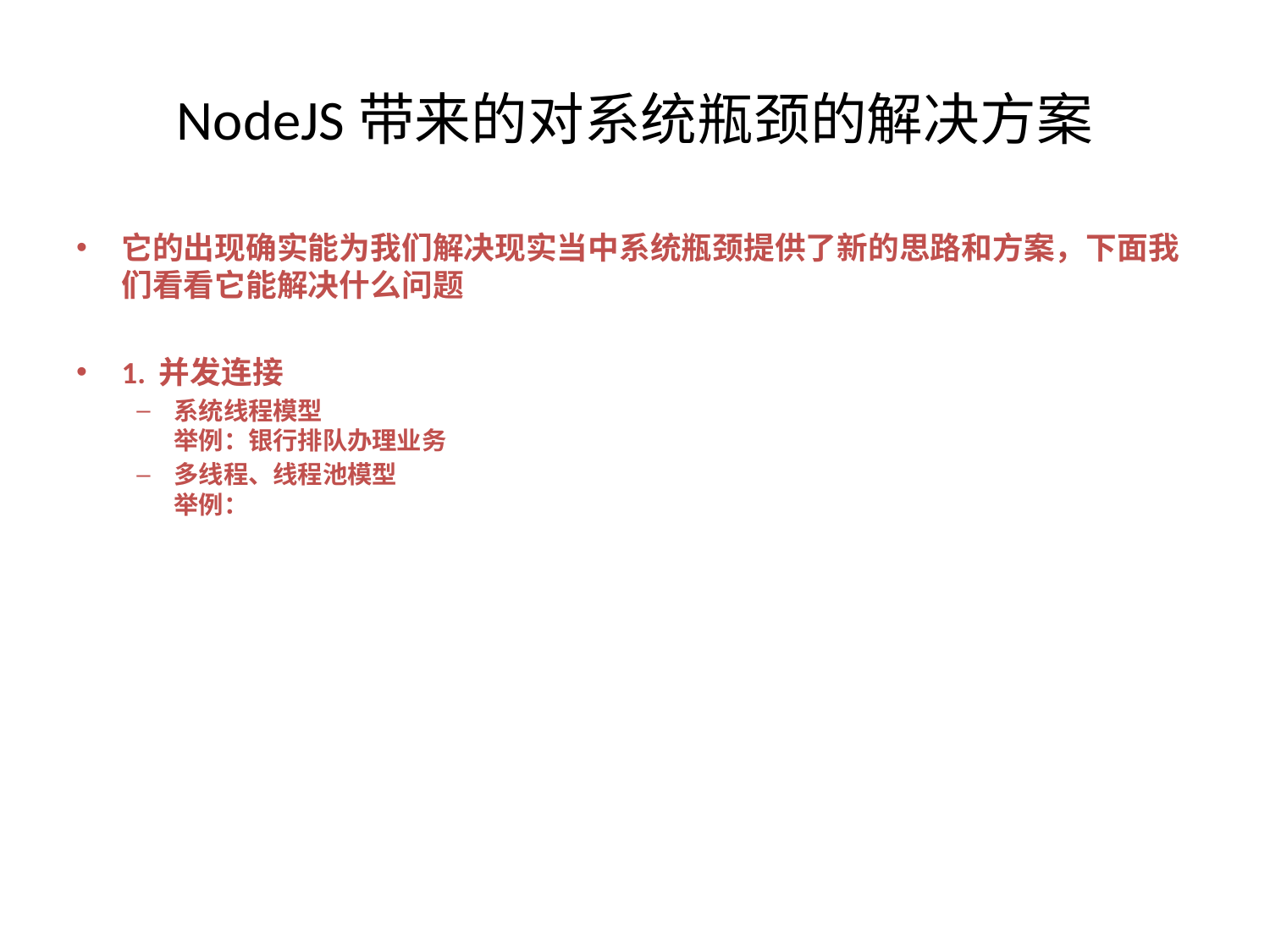

# NodeJS带来的对系统瓶颈的解决方案
它的出现确实能为我们解决现实当中系统瓶颈提供了新的思路和方案，下面我们看看它能解决什么问题

1. 并发连接
系统线程模型
举例：银行排队办理业务
多线程、线程池模型
举例：